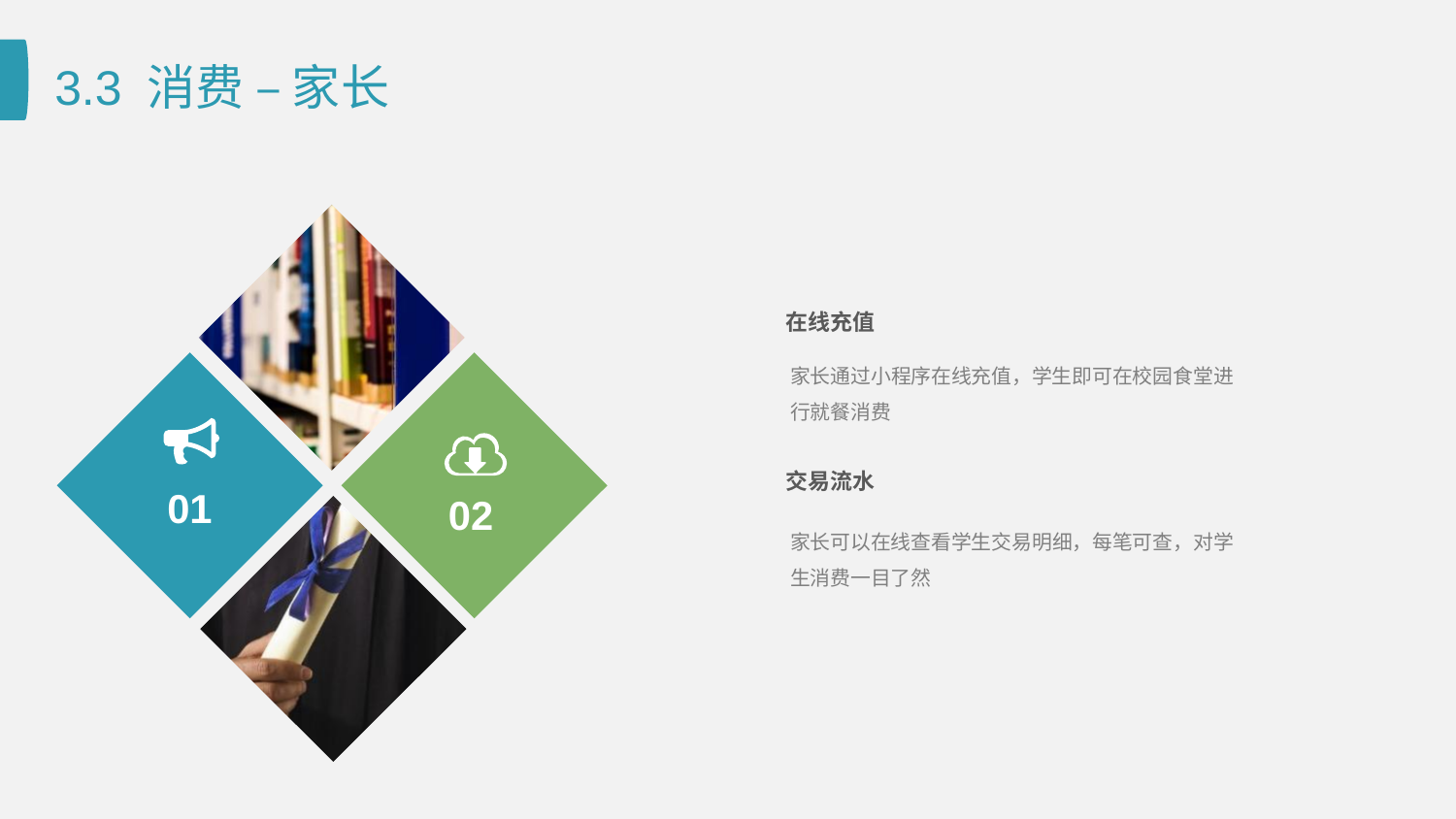

# 3.3 消费 – 家长

在线充值
家长通过小程序在线充值，学生即可在校园食堂进行就餐消费

交易流水
01
02

家长可以在线查看学生交易明细，每笔可查，对学生消费一目了然